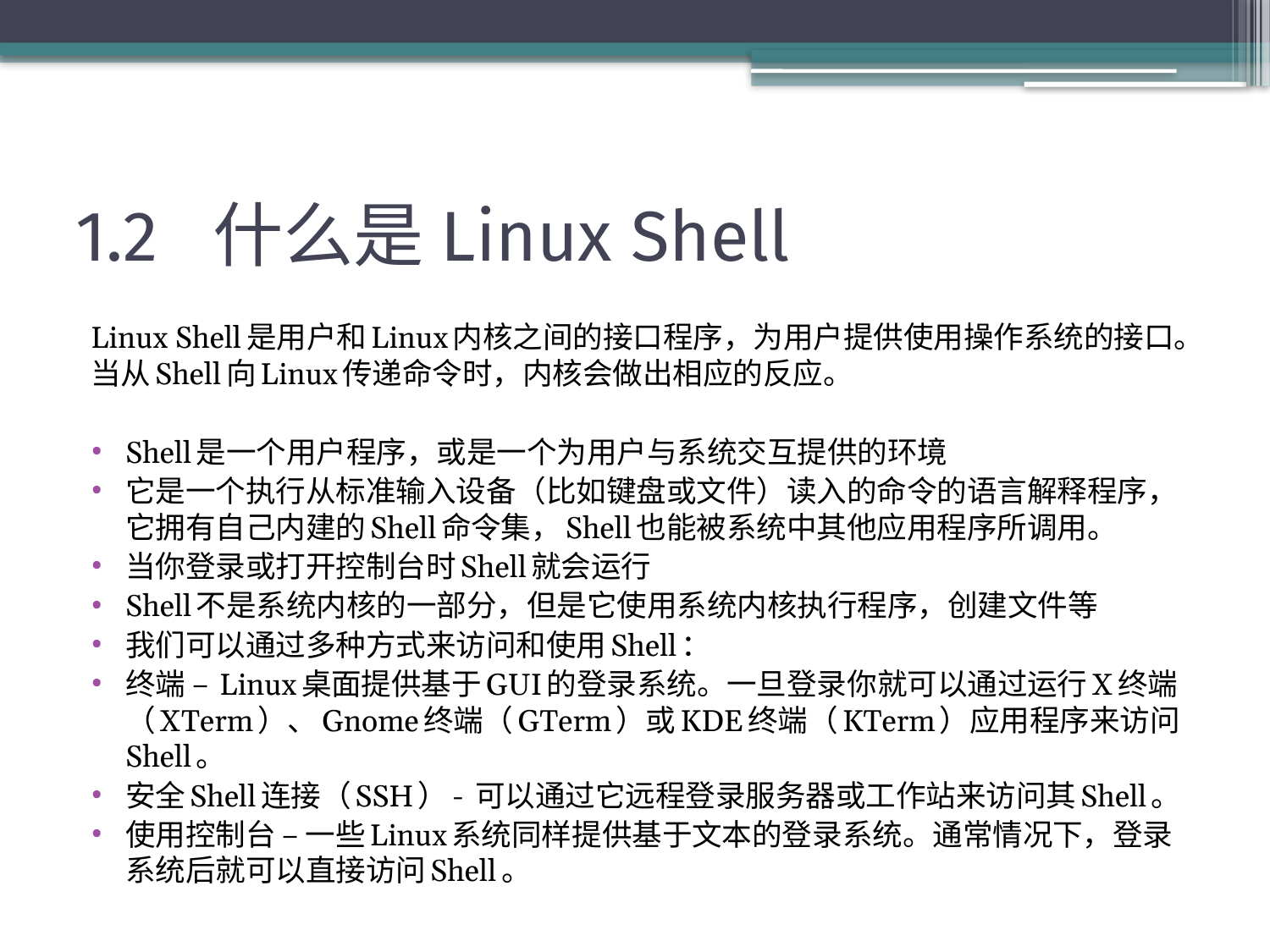

# 1.2  什么是Linux Shell
Linux Shell是用户和Linux内核之间的接口程序，为用户提供使用操作系统的接口。当从Shell向Linux传递命令时，内核会做出相应的反应。

Shell是一个用户程序，或是一个为用户与系统交互提供的环境
它是一个执行从标准输入设备（比如键盘或文件）读入的命令的语言解释程序，它拥有自己内建的Shell命令集，Shell也能被系统中其他应用程序所调用。
当你登录或打开控制台时Shell就会运行
Shell不是系统内核的一部分，但是它使用系统内核执行程序，创建文件等
我们可以通过多种方式来访问和使用Shell：
终端 – Linux桌面提供基于GUI的登录系统。一旦登录你就可以通过运行X终端（XTerm）、Gnome终端（GTerm）或KDE终端（KTerm）应用程序来访问Shell。
安全Shell连接（SSH）- 可以通过它远程登录服务器或工作站来访问其Shell。
使用控制台 – 一些Linux系统同样提供基于文本的登录系统。通常情况下，登录系统后就可以直接访问Shell。